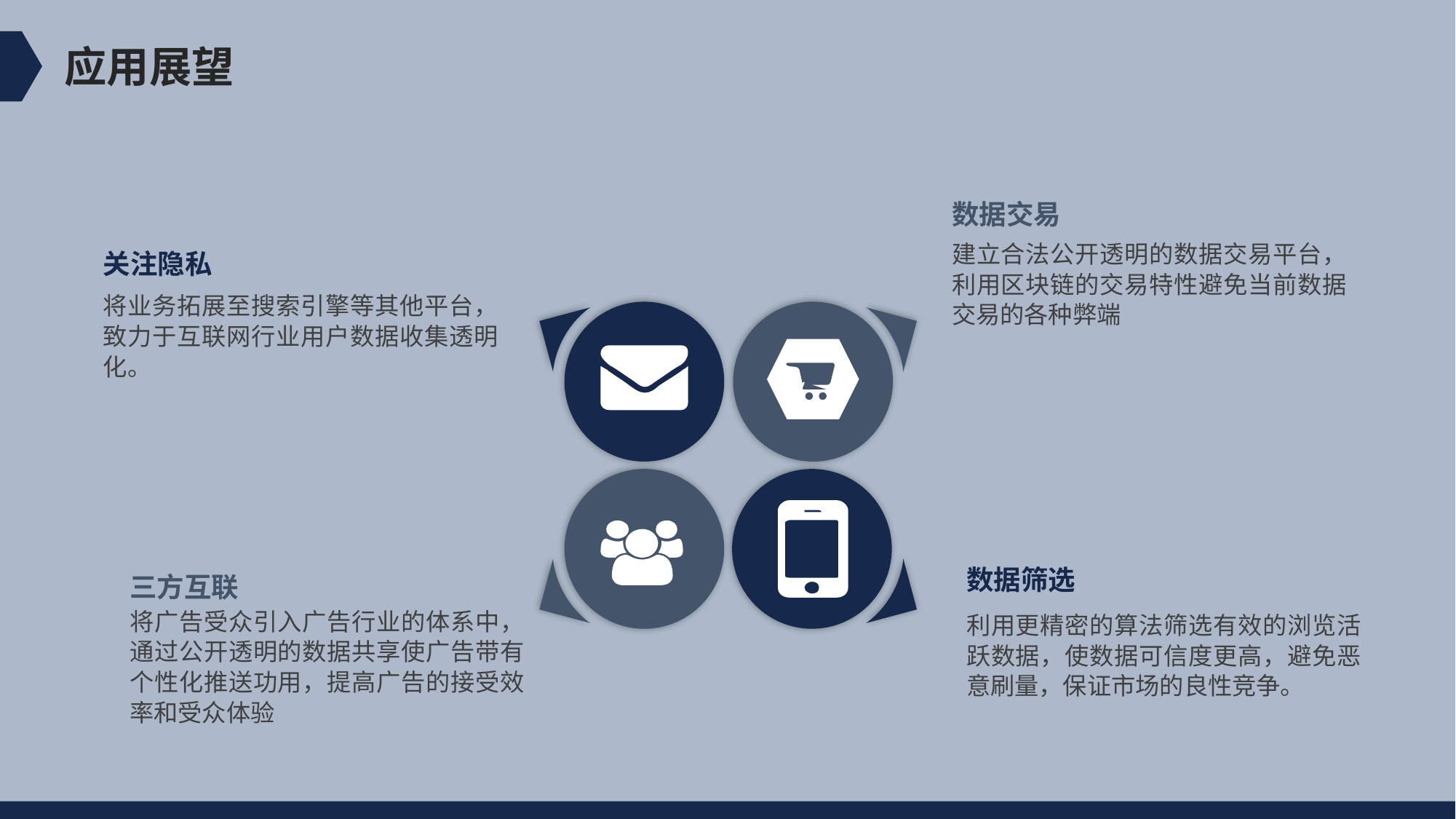

应用展望
数据交易
建立合法公开透明的数据交易平台，利用区块链的交易特性避免当前数据交易的各种弊端
关注隐私
将业务拓展至搜索引擎等其他平台，致力于互联网行业用户数据收集透明化。

数据筛选

三方互联
将广告受众引入广告行业的体系中，通过公开透明的数据共享使广告带有个性化推送功用，提高广告的接受效率和受众体验
利用更精密的算法筛选有效的浏览活跃数据，使数据可信度更高，避免恶意刷量，保证市场的良性竞争。